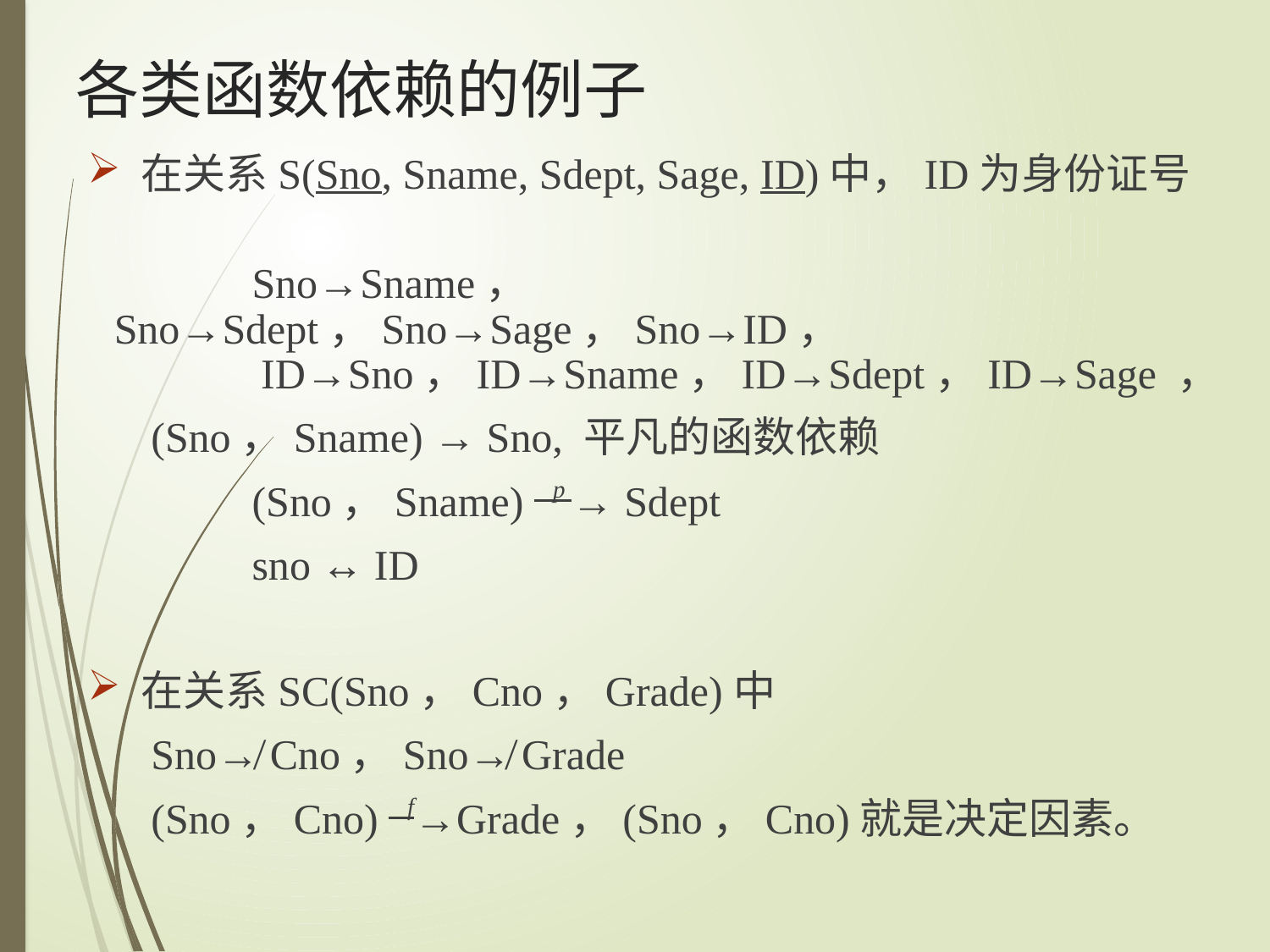

各类函数依赖的例子
 在关系S(Sno, Sname, Sdept, Sage, ID)中，ID为身份证号
  		 Sno→Sname， Sno→Sdept，Sno→Sage，Sno→ID，
	 ID→Sno，ID→Sname，ID→Sdept，ID→Sage ，
      (Sno，Sname) → Sno, 平凡的函数依赖
		 (Sno，Sname)    p → Sdept
    	 sno ↔ ID

 在关系SC(Sno，Cno，Grade)中
      Sno↛ Cno，Sno↛ Grade
      (Sno，Cno)    f→Grade，(Sno，Cno)就是决定因素。